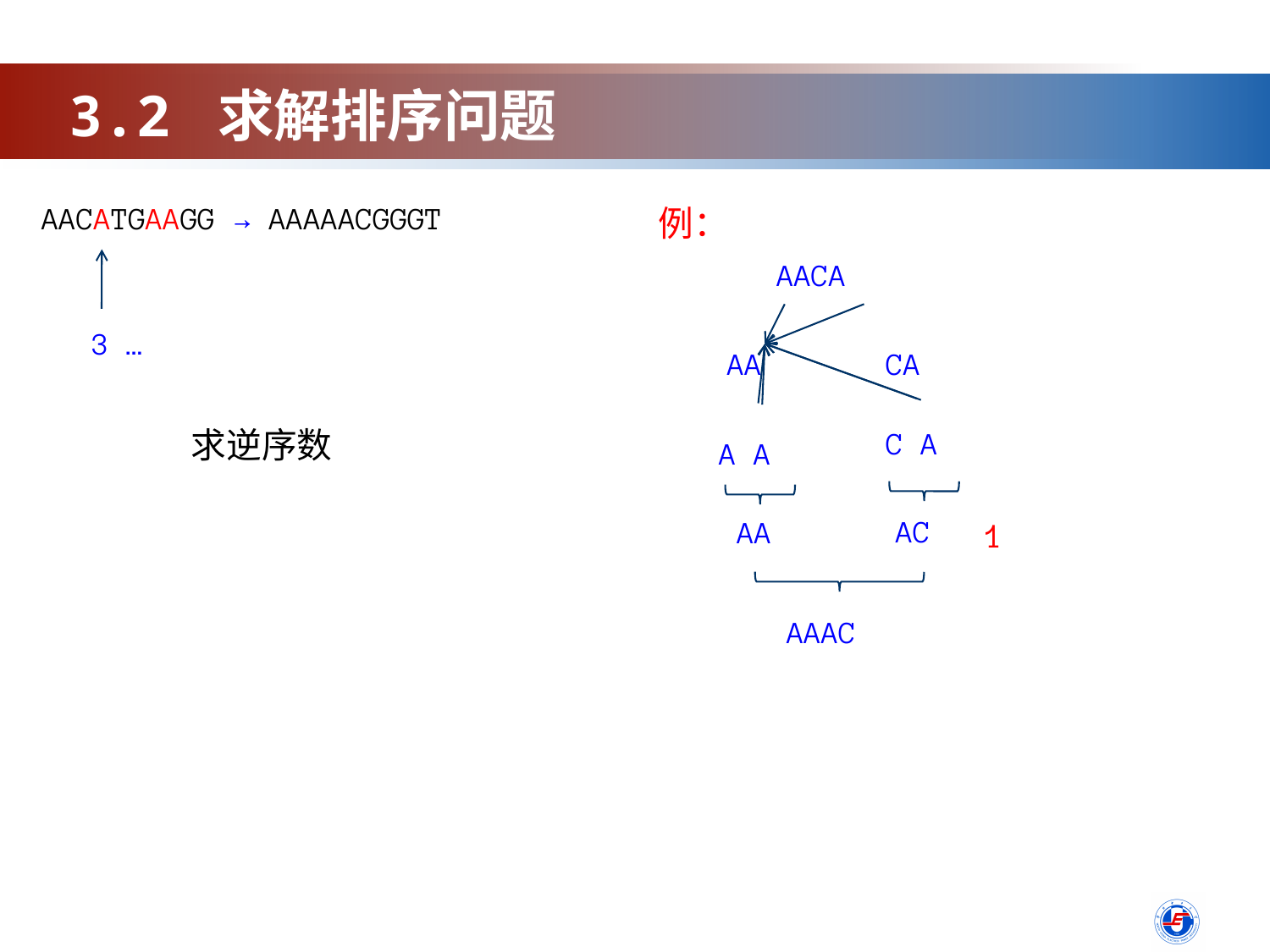

3.2 求解排序问题
例：
AACA
AA
CA
C A
A A

1
AC
AA
AAAC
AACATGAAGG → AAAAACGGGT

3 …
求逆序数